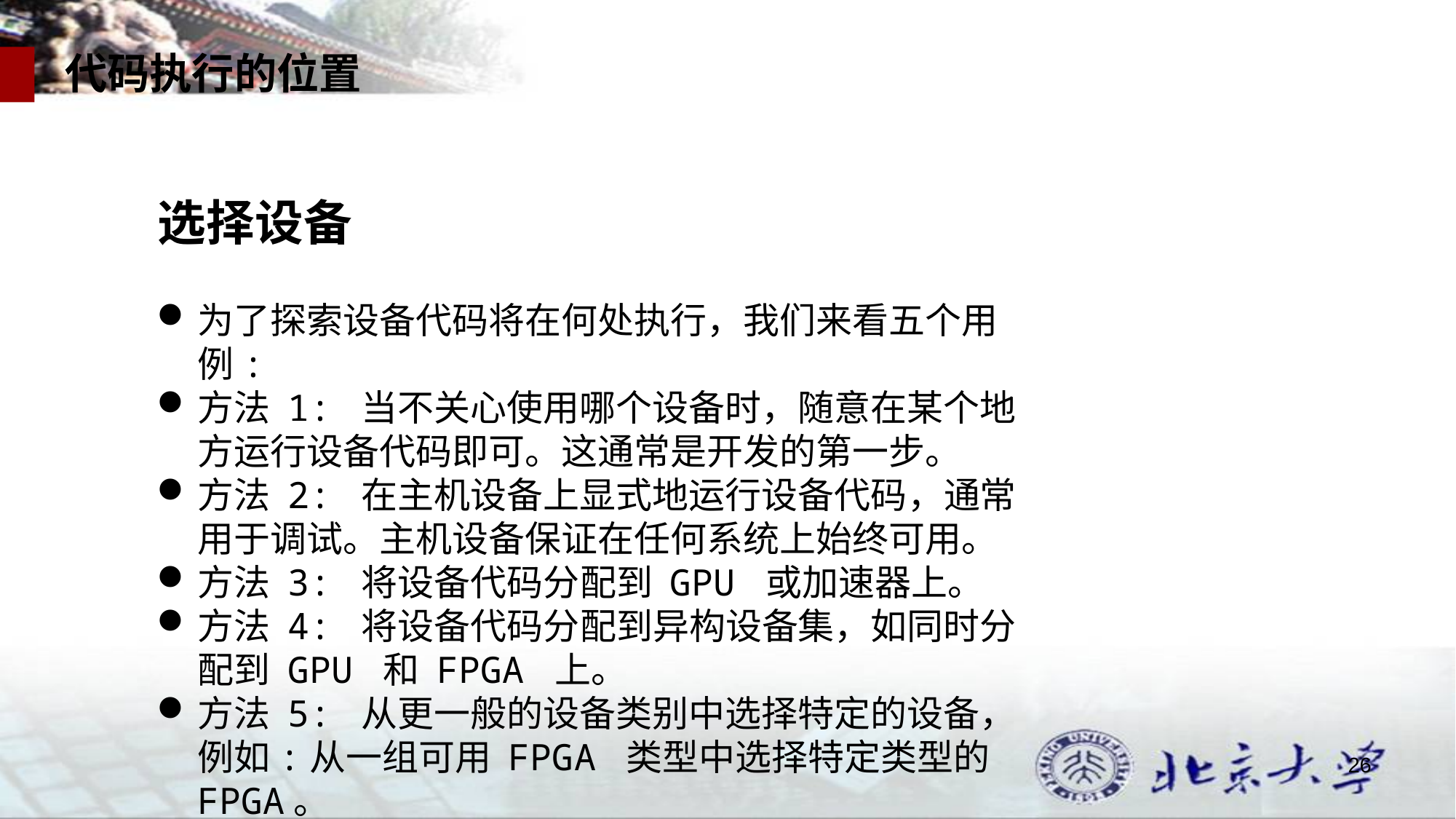

代码执行的位置

选择设备
为了探索设备代码将在何处执行，我们来看五个用例:
方法 1: 当不关心使用哪个设备时，随意在某个地方运行设备代码即可。这通常是开发的第一步。
方法 2: 在主机设备上显式地运行设备代码，通常用于调试。主机设备保证在任何系统上始终可用。
方法 3: 将设备代码分配到 GPU 或加速器上。
方法 4: 将设备代码分配到异构设备集，如同时分配到 GPU 和 FPGA 上。
方法 5: 从更一般的设备类别中选择特定的设备，例如:从一组可用 FPGA 类型中选择特定类型的 FPGA。
26